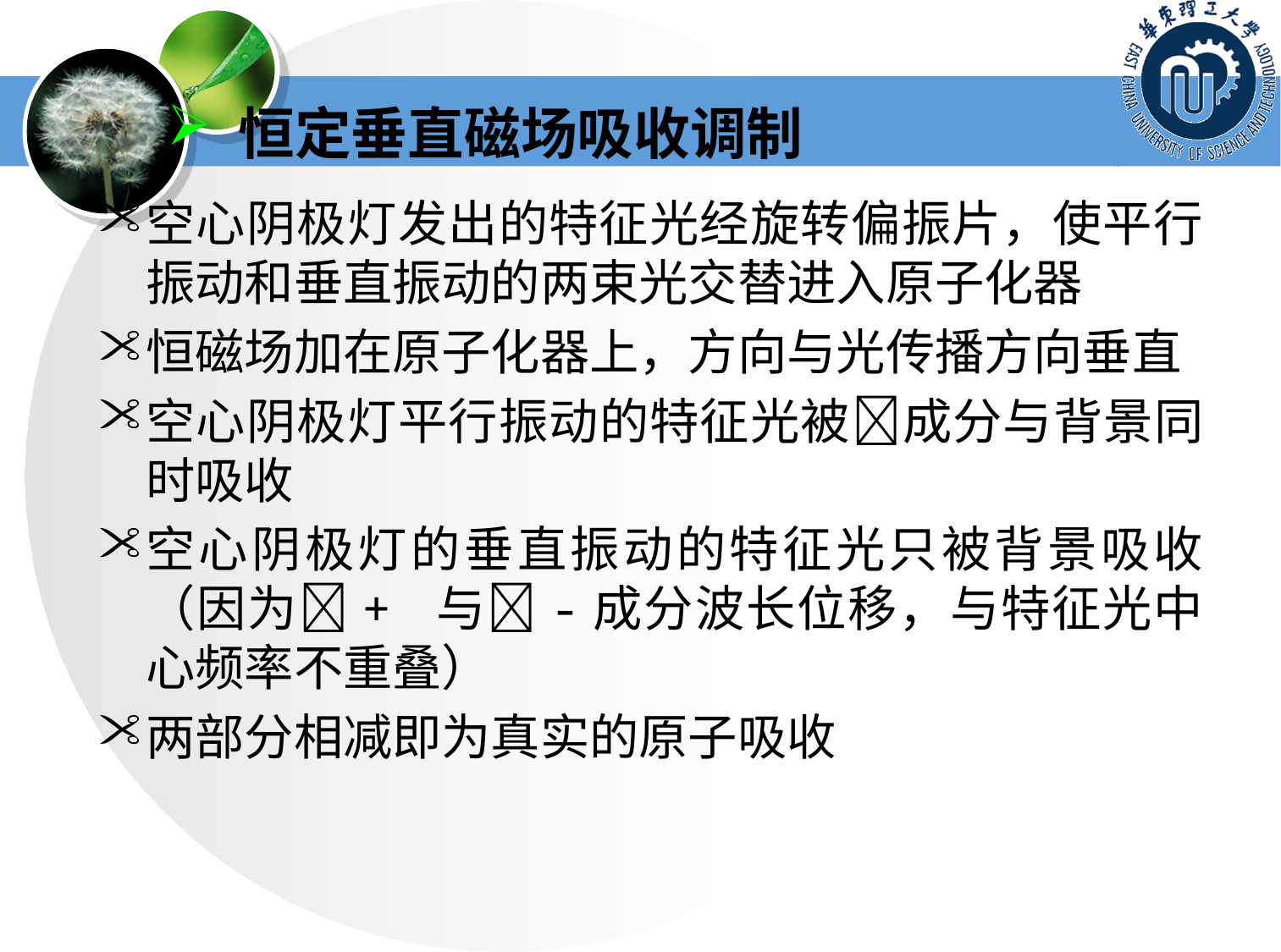

恒定垂直磁场吸收调制
空心阴极灯发出的特征光经旋转偏振片，使平行振动和垂直振动的两束光交替进入原子化器
恒磁场加在原子化器上，方向与光传播方向垂直
空心阴极灯平行振动的特征光被π成分与背景同时吸收
空心阴极灯的垂直振动的特征光只被背景吸收（因为σ+ 与σ-成分波长位移，与特征光中心频率不重叠）
两部分相减即为真实的原子吸收